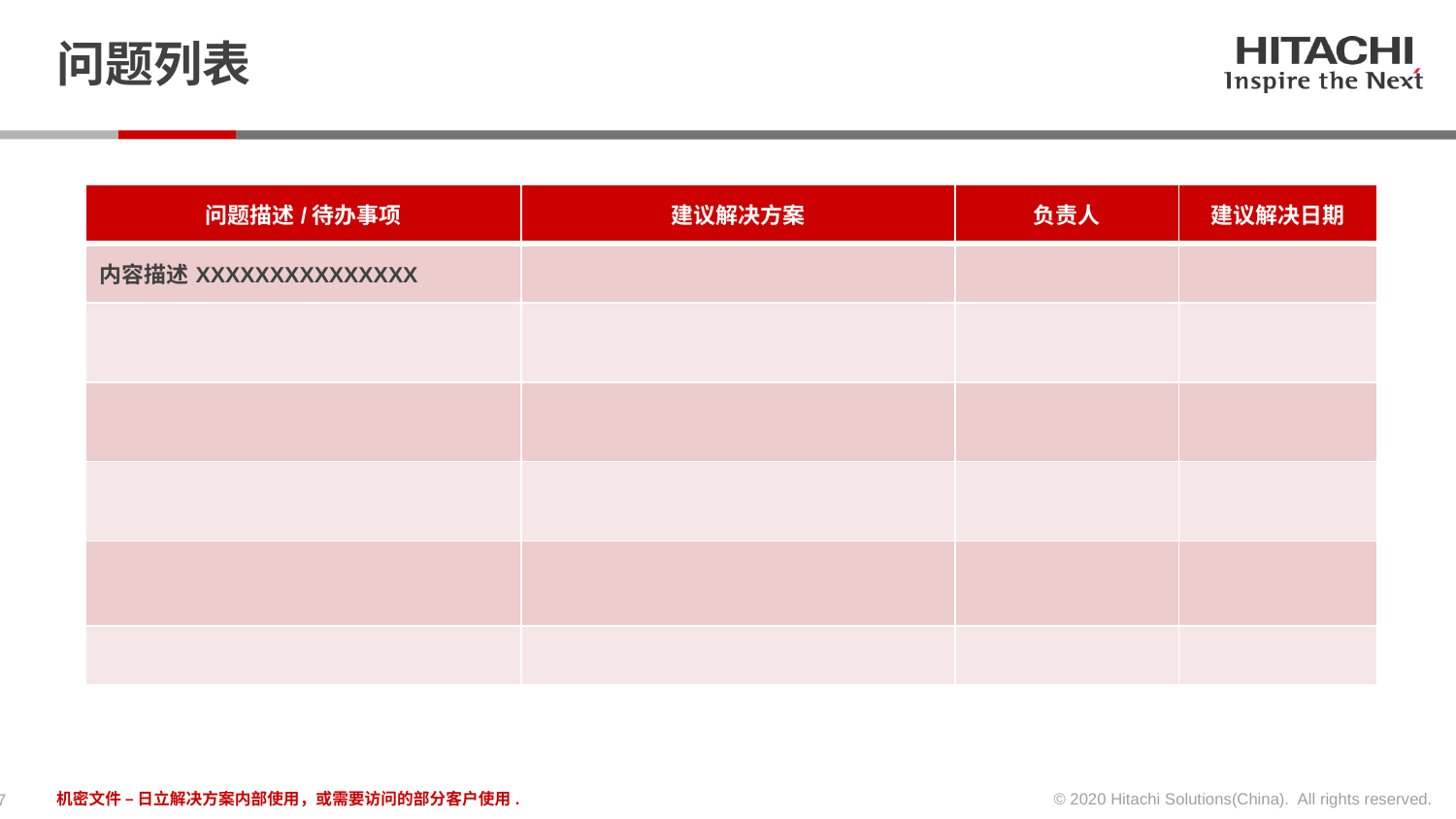

# 问题列表
| 问题描述/待办事项 | 建议解决方案 | 负责人 | 建议解决日期 |
| --- | --- | --- | --- |
| 内容描述XXXXXXXXXXXXXXX |  |  |  |
|  |  |  |  |
|  |  |  |  |
|  |  |  |  |
|  |  |  |  |
|  |  |  |  |